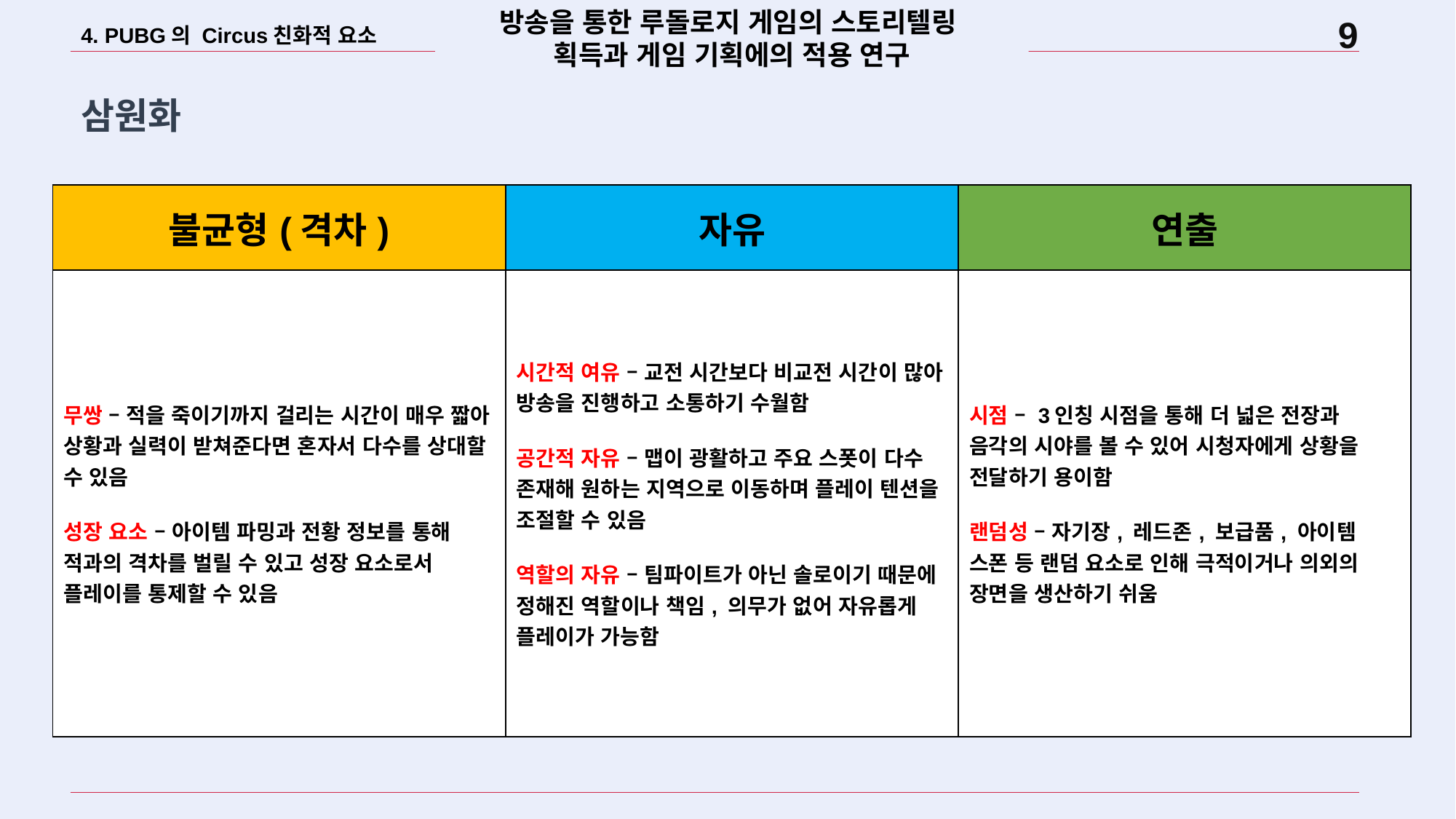

방송을 통한 루돌로지 게임의 스토리텔링
획득과 게임 기획에의 적용 연구
4. PUBG의 Circus친화적 요소
삼원화
| 불균형(격차) | 자유 | 연출 |
| --- | --- | --- |
| 무쌍 – 적을 죽이기까지 걸리는 시간이 매우 짧아 상황과 실력이 받쳐준다면 혼자서 다수를 상대할 수 있음 성장 요소 – 아이템 파밍과 전황 정보를 통해 적과의 격차를 벌릴 수 있고 성장 요소로서 플레이를 통제할 수 있음 | 시간적 여유 – 교전 시간보다 비교전 시간이 많아 방송을 진행하고 소통하기 수월함 공간적 자유 – 맵이 광활하고 주요 스폿이 다수 존재해 원하는 지역으로 이동하며 플레이 텐션을 조절할 수 있음 역할의 자유 – 팀파이트가 아닌 솔로이기 때문에 정해진 역할이나 책임, 의무가 없어 자유롭게 플레이가 가능함 | 시점 – 3인칭 시점을 통해 더 넓은 전장과 음각의 시야를 볼 수 있어 시청자에게 상황을 전달하기 용이함 랜덤성 – 자기장, 레드존, 보급품, 아이템 스폰 등 랜덤 요소로 인해 극적이거나 의외의 장면을 생산하기 쉬움 |